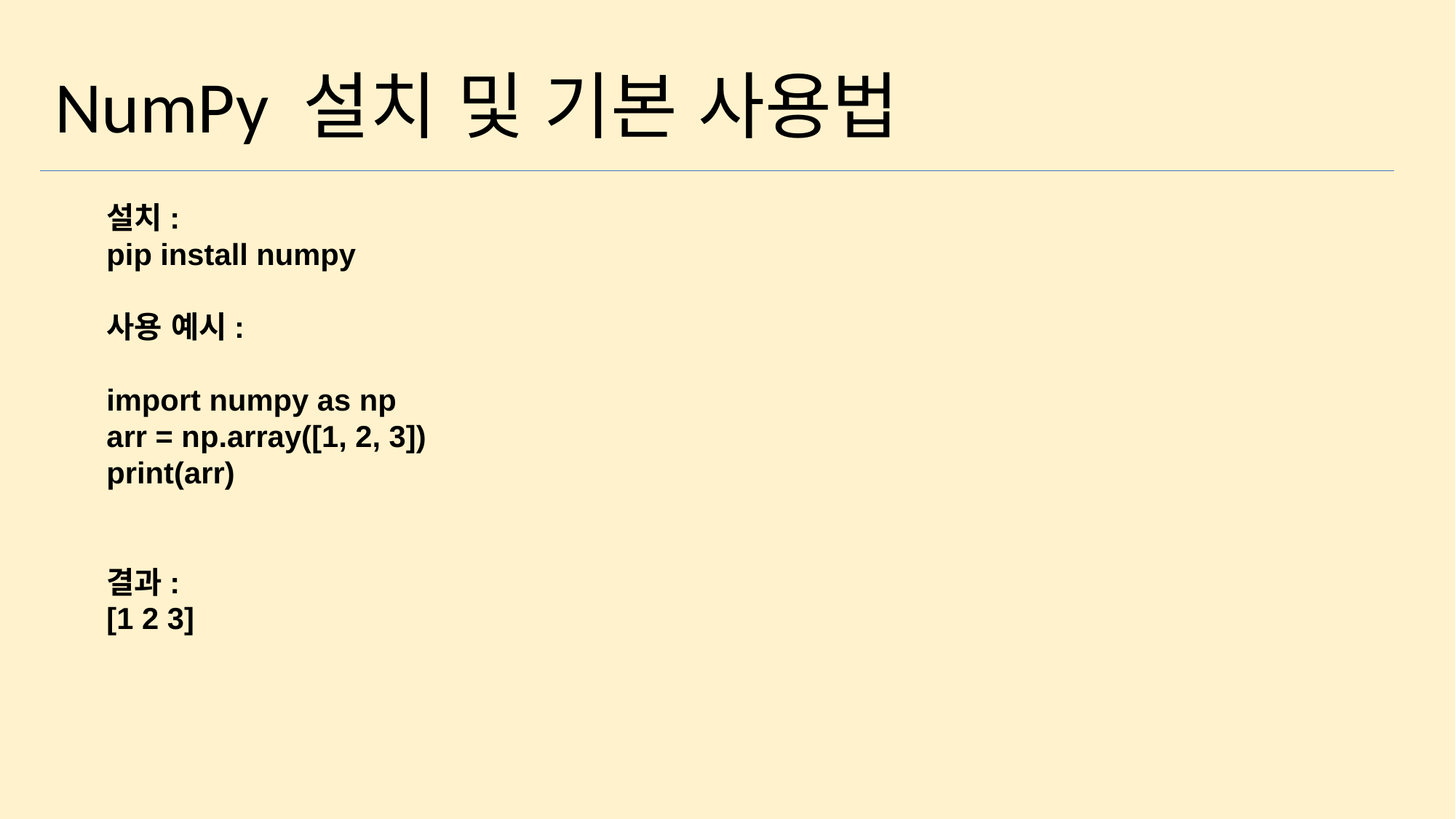

NumPy 설치 및 기본 사용법
설치:
pip install numpy

사용 예시:

import numpy as np
arr = np.array([1, 2, 3])
print(arr)

결과:
[1 2 3]